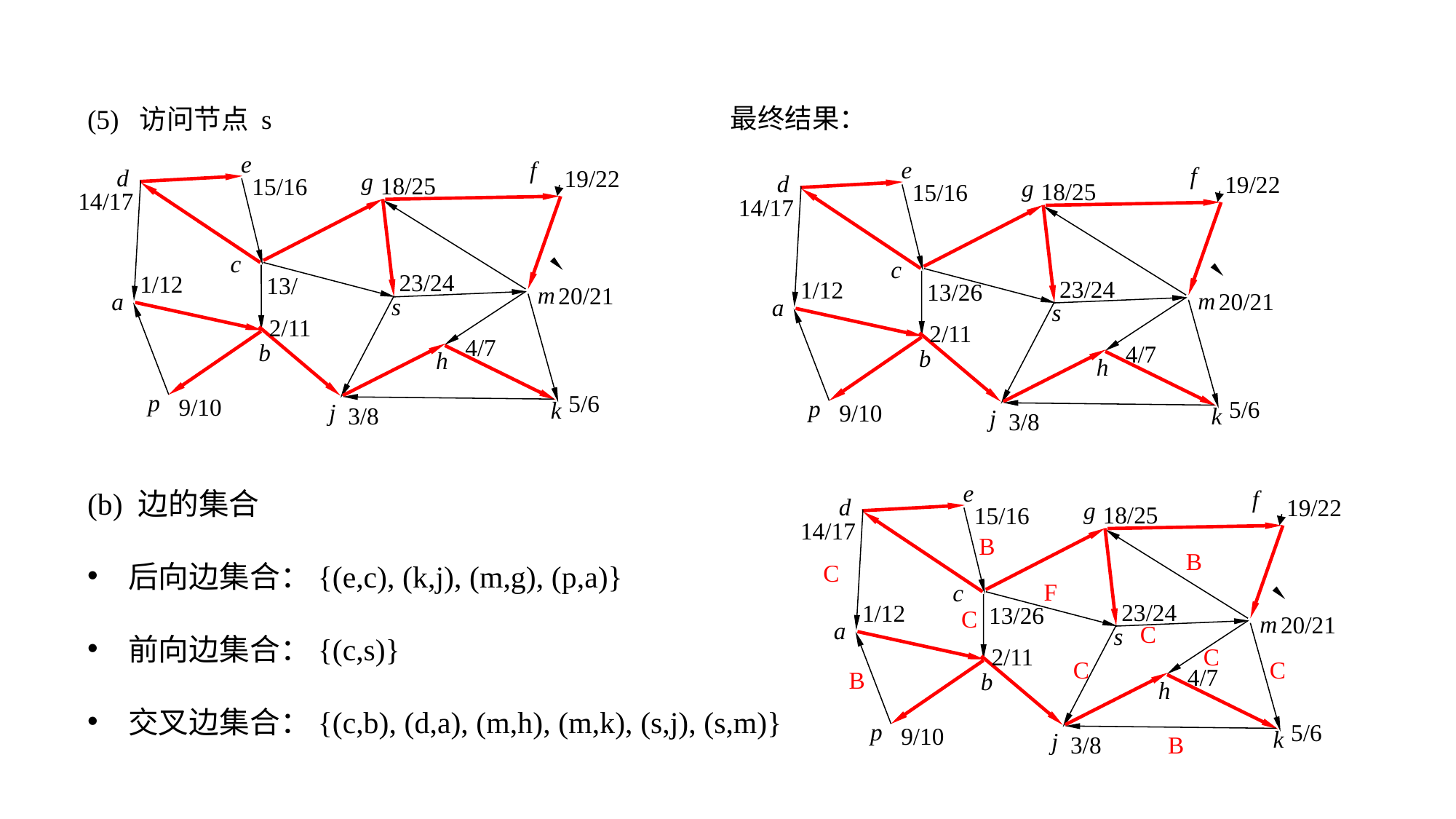

最终结果：
(5)  访问节点 s
e
f
d
19/22
g
18/25
15/16

14/17

c
23/24

1/12

13/

m
20/21
a
s

2/11

4/7

b
h

p
5/6
9/10
k
j
3/8

e
f
d
19/22
g
18/25
15/16

14/17

c
23/24

1/12

13/26

m
20/21
a
s

2/11

4/7

b
h

p
5/6
9/10
k
j
3/8

e
f
d
19/22
g
18/25
15/16

14/17

c
23/24

1/12

13/26

m
20/21
a
s

2/11

4/7

b
h

p
5/6
9/10
k
j
3/8

B
B
C
F
C
C
C
C
C
B
B
(b) 边的集合

后向边集合：{(e,c), (k,j), (m,g), (p,a)}

前向边集合：{(c,s)}

交叉边集合：{(c,b), (d,a), (m,h), (m,k), (s,j), (s,m)}